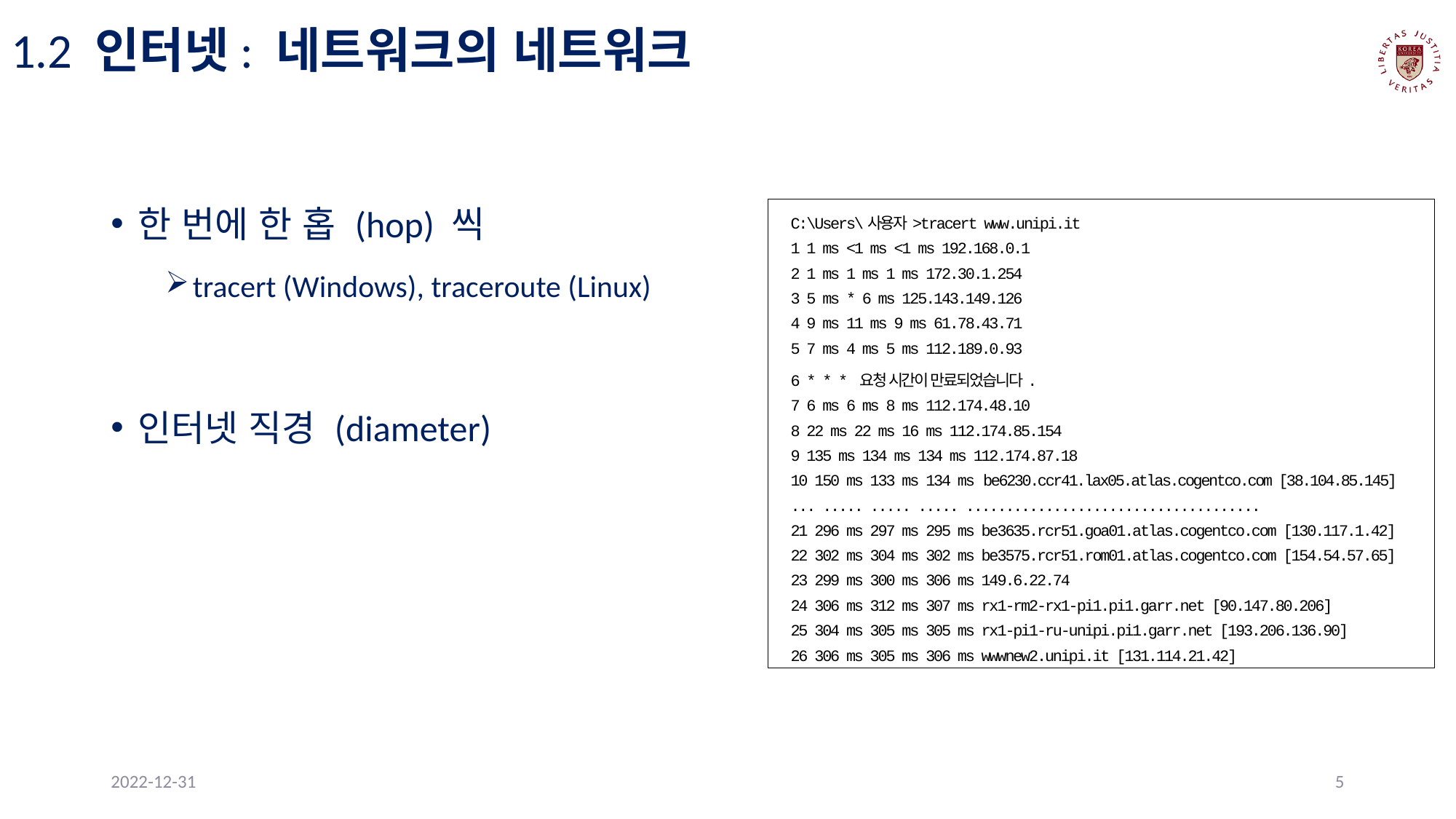

# 1.2 인터넷: 네트워크의 네트워크
| C:\Users\사용자>tracert www.unipi.it 1 1 ms <1 ms <1 ms 192.168.0.1 2 1 ms 1 ms 1 ms 172.30.1.254 3 5 ms \* 6 ms 125.143.149.126 4 9 ms 11 ms 9 ms 61.78.43.71 5 7 ms 4 ms 5 ms 112.189.0.93 6 \* \* \* 요청 시간이 만료되었습니다. 7 6 ms 6 ms 8 ms 112.174.48.10 8 22 ms 22 ms 16 ms 112.174.85.154 9 135 ms 134 ms 134 ms 112.174.87.18 10 150 ms 133 ms 134 ms be6230.ccr41.lax05.atlas.cogentco.com [38.104.85.145] ... ..... ..... ..... ..................................... 21 296 ms 297 ms 295 ms be3635.rcr51.goa01.atlas.cogentco.com [130.117.1.42] 22 302 ms 304 ms 302 ms be3575.rcr51.rom01.atlas.cogentco.com [154.54.57.65] 23 299 ms 300 ms 306 ms 149.6.22.74 24 306 ms 312 ms 307 ms rx1-rm2-rx1-pi1.pi1.garr.net [90.147.80.206] 25 304 ms 305 ms 305 ms rx1-pi1-ru-unipi.pi1.garr.net [193.206.136.90] 26 306 ms 305 ms 306 ms wwwnew2.unipi.it [131.114.21.42] |
| --- |
한 번에 한 홉 (hop) 씩
tracert (Windows), traceroute (Linux)

인터넷 직경 (diameter)
2022-12-31

5